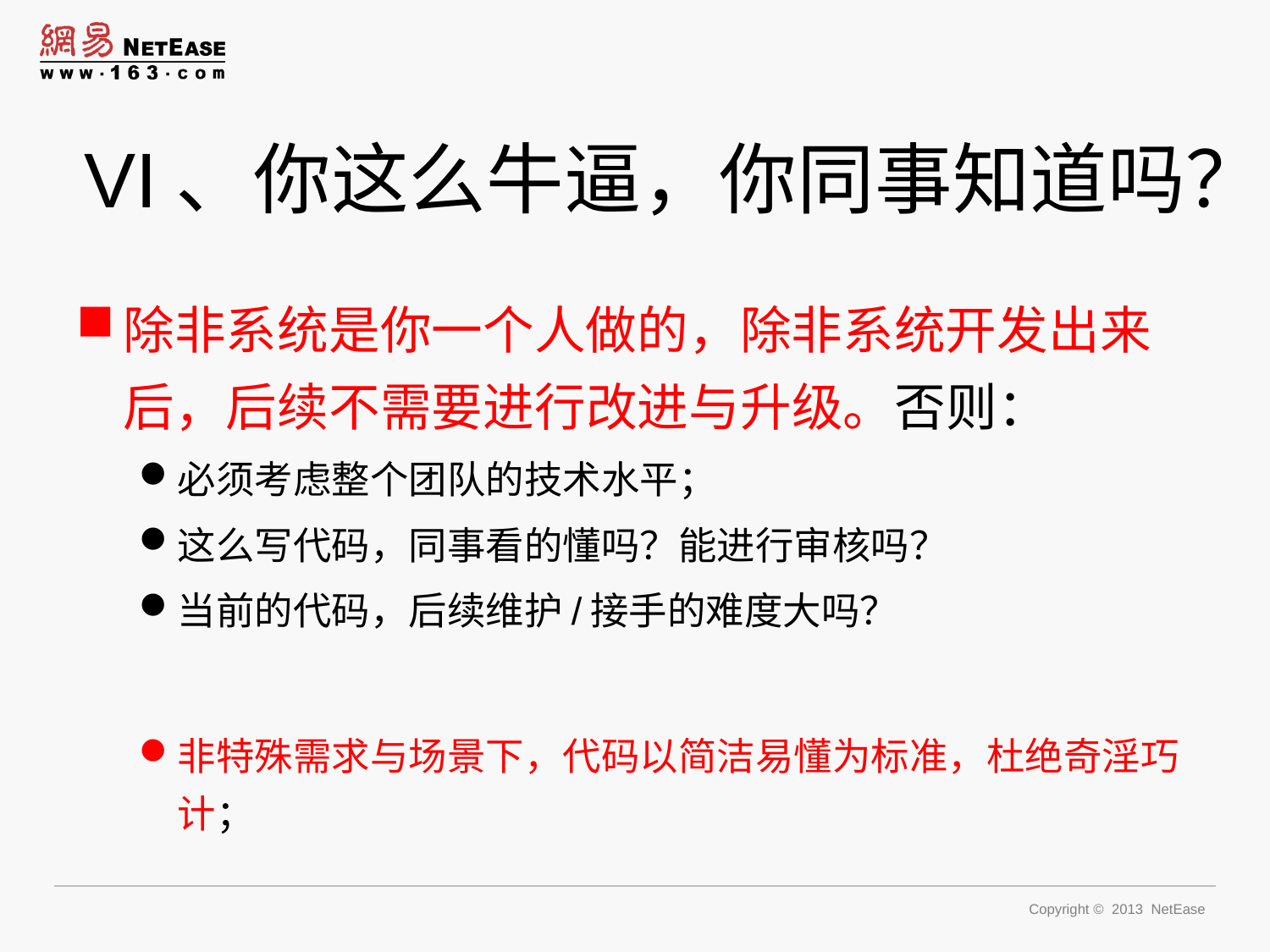

# VI、你这么牛逼，你同事知道吗？
除非系统是你一个人做的，除非系统开发出来后，后续不需要进行改进与升级。否则：
必须考虑整个团队的技术水平；
这么写代码，同事看的懂吗？能进行审核吗？
当前的代码，后续维护/接手的难度大吗？

非特殊需求与场景下，代码以简洁易懂为标准，杜绝奇淫巧计；